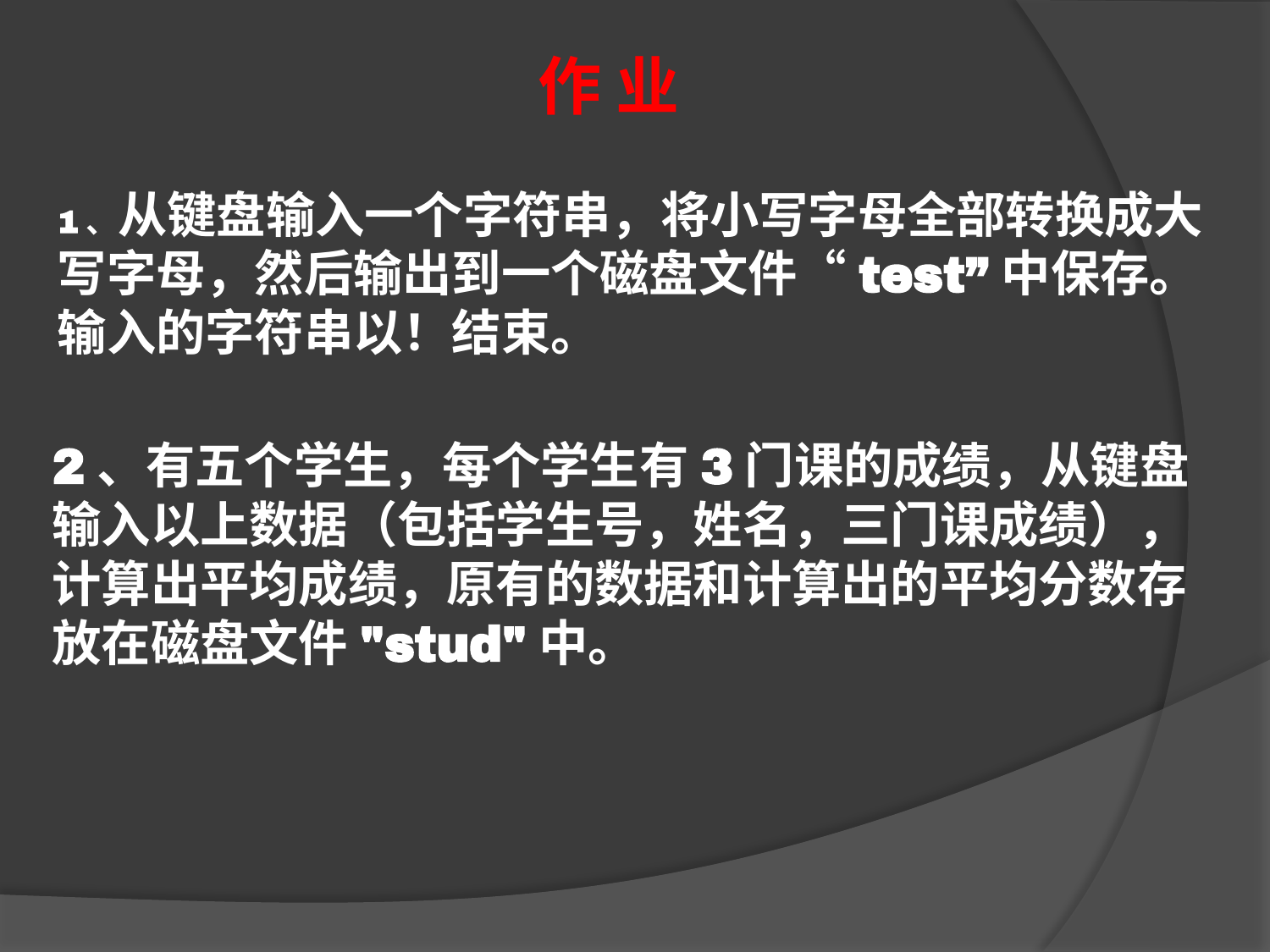

作 业
1、从键盘输入一个字符串，将小写字母全部转换成大写字母，然后输出到一个磁盘文件“test”中保存。输入的字符串以！结束。
2、有五个学生，每个学生有3门课的成绩，从键盘输入以上数据（包括学生号，姓名，三门课成绩），计算出平均成绩，原有的数据和计算出的平均分数存放在磁盘文件"stud"中。